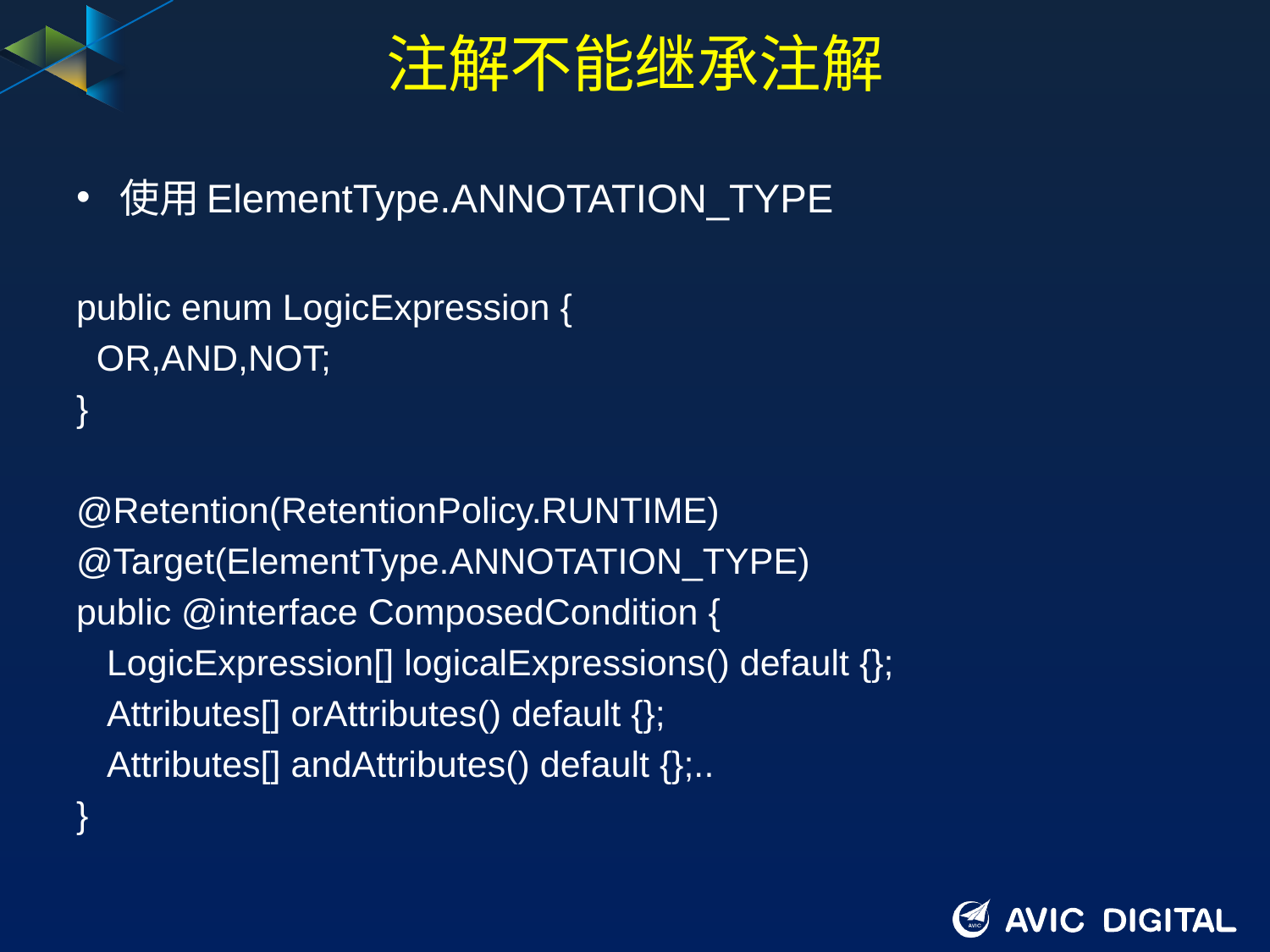

# 注解不能继承注解
使用ElementType.ANNOTATION_TYPE

public enum LogicExpression {
  OR,AND,NOT;
}

@Retention(RetentionPolicy.RUNTIME)
@Target(ElementType.ANNOTATION_TYPE)
public @interface ComposedCondition {
   LogicExpression[] logicalExpressions() default {};
   Attributes[] orAttributes() default {};
   Attributes[] andAttributes() default {};..
}